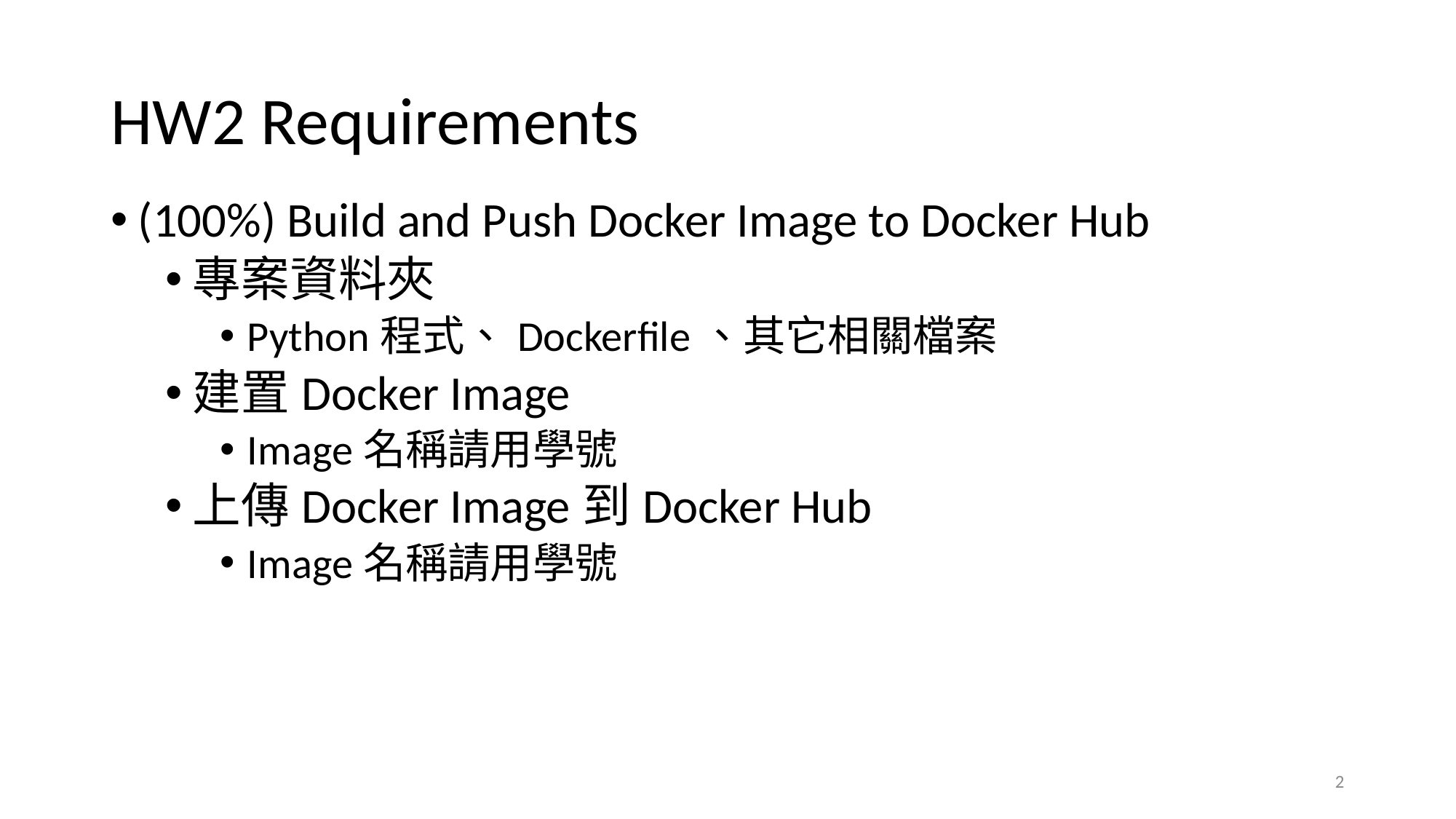

# HW2 Requirements
(100%) Build and Push Docker Image to Docker Hub
專案資料夾
Python程式、Dockerfile、其它相關檔案
建置Docker Image
Image名稱請用學號
上傳Docker Image到Docker Hub
Image名稱請用學號
2